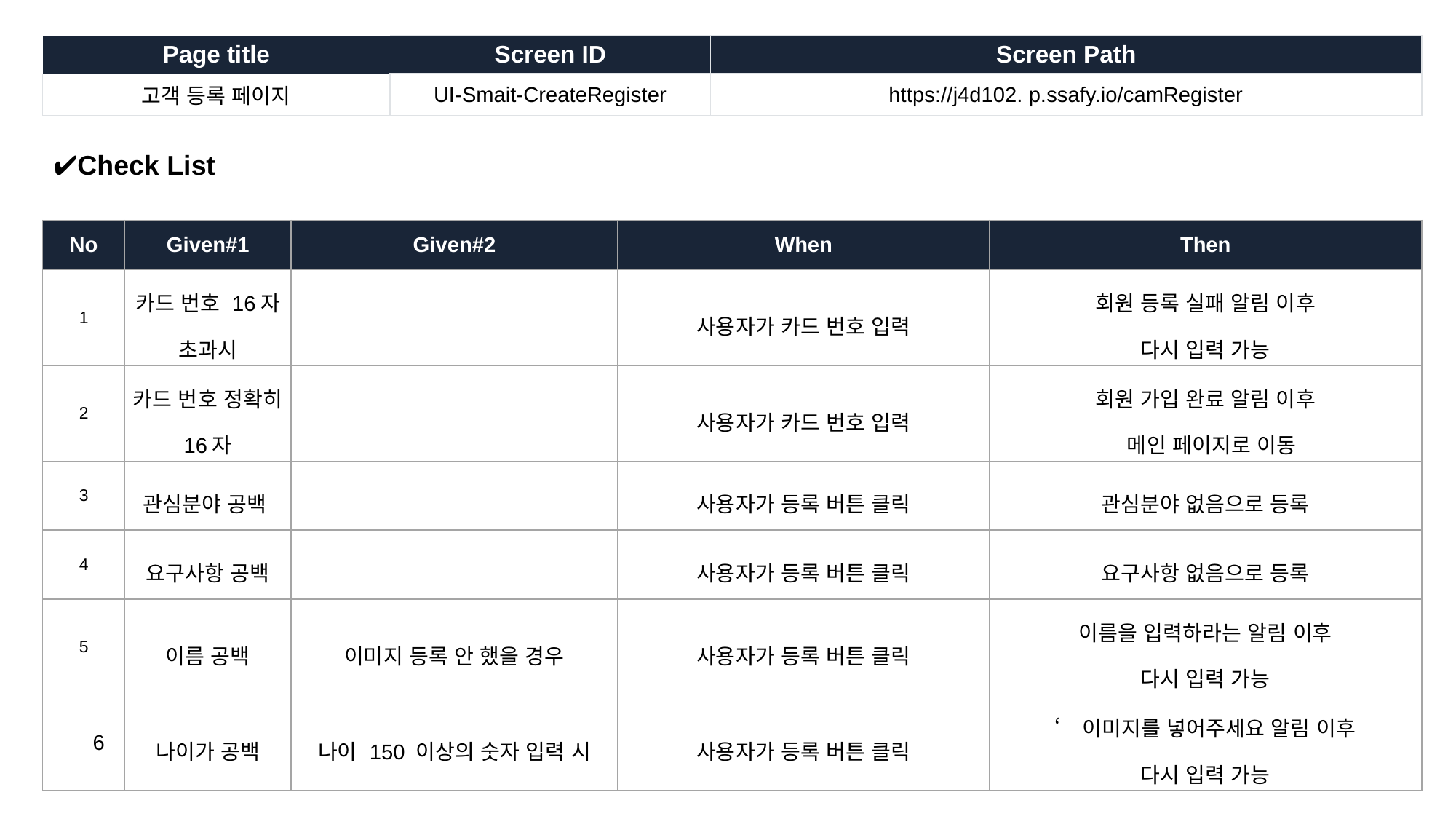

| Page title | Screen ID | Screen Path |
| --- | --- | --- |
| 고객 등록 페이지 | UI-Smait-CreateRegister | https://j4d102. p.ssafy.io/camRegister |
✔Check List

| No | Given#1 | Given#2 | When | Then |
| --- | --- | --- | --- | --- |
| 1 | 카드 번호 16자 초과시 |  | 사용자가 카드 번호 입력 | 회원 등록 실패 알림 이후 다시 입력 가능 |
| 2 | 카드 번호 정확히 16자 |  | 사용자가 카드 번호 입력 | 회원 가입 완료 알림 이후 메인 페이지로 이동 |
| 3 | 관심분야 공백 |  | 사용자가 등록 버튼 클릭 | 관심분야 없음으로 등록 |
| 4 | 요구사항 공백 |  | 사용자가 등록 버튼 클릭 | 요구사항 없음으로 등록 |
| 5 | 이름 공백 | 이미지 등록 안 했을 경우 | 사용자가 등록 버튼 클릭 | 이름을 입력하라는 알림 이후 다시 입력 가능 |
| 6 | 나이가 공백 | 나이 150 이상의 숫자 입력 시 | 사용자가 등록 버튼 클릭 | ‘이미지를 넣어주세요 알림 이후 다시 입력 가능 |